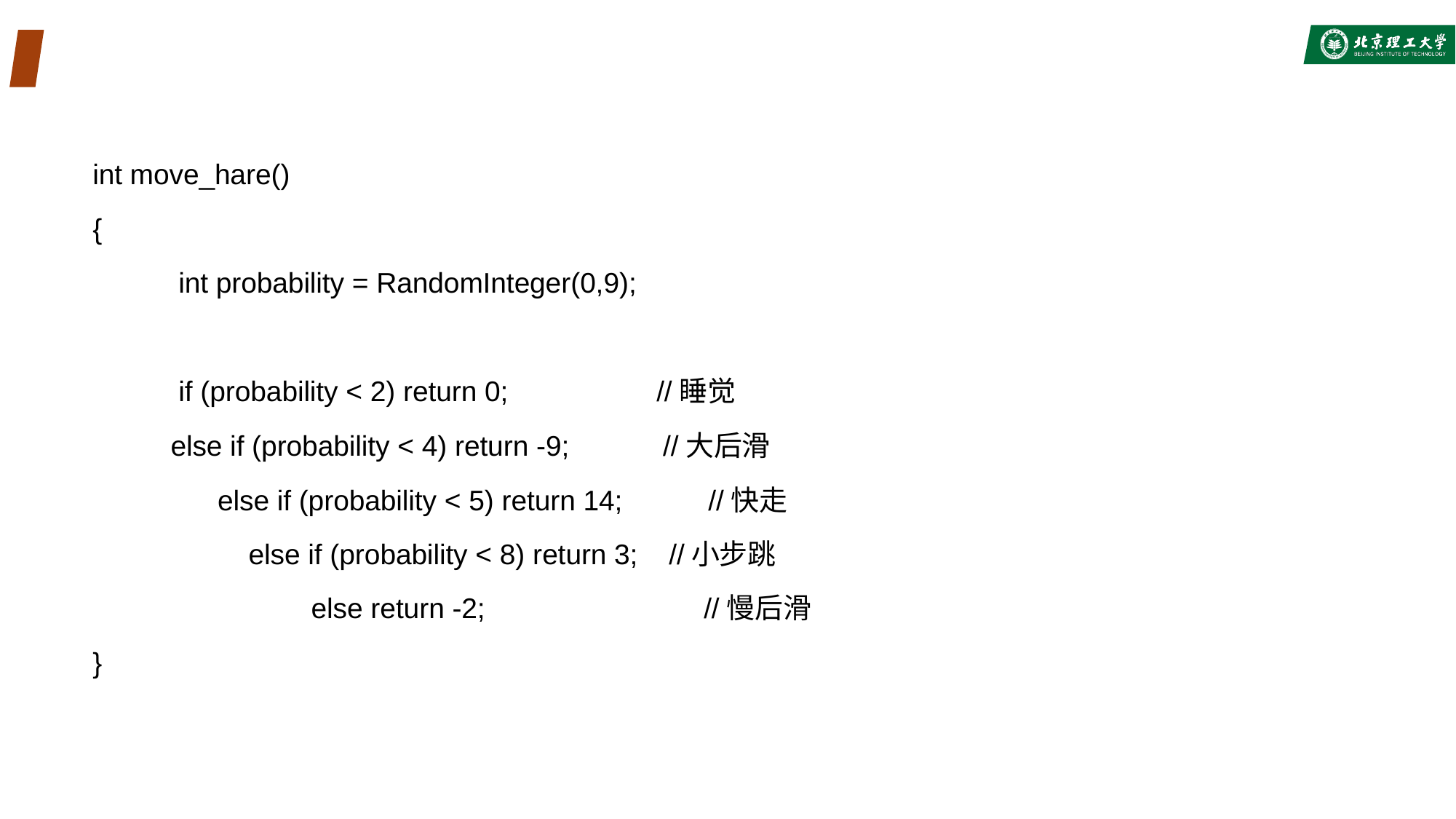

#
int move_hare()
{
           int probability = RandomInteger(0,9);

           if (probability < 2) return 0;                   //睡觉
          else if (probability < 4) return -9;            //大后滑
                else if (probability < 5) return 14;           //快走
	      else if (probability < 8) return 3;    //小步跳
	              else return -2;                            //慢后滑
}